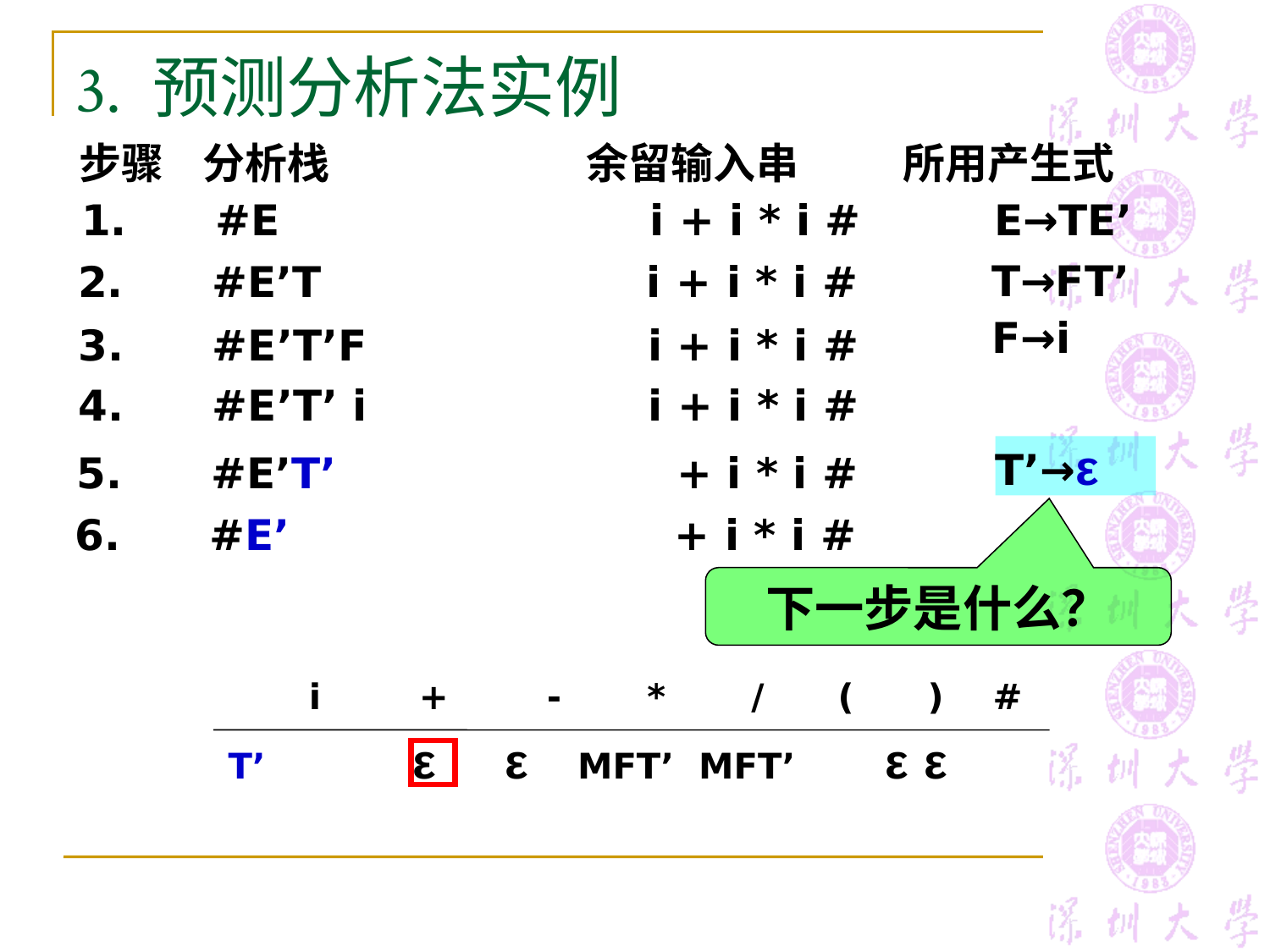

# 3. 预测分析法实例
步骤    分析栈                           余留输入串           所用产生式
1.      #E                         i + i * i #         E→TE’
2.      #E’T                      i + i * i #
T→FT’
F→i
3.      #E’T’F                   i + i * i #
4.      #E’T’ i                   i + i * i #
T’→ε
5.      #E’T’                       + i * i #
6.      #E’                          + i * i #
下一步是什么？
     i        +        -       *       /      (      )    #
T’            ε     ε     MFT’  MFT’        ε ε